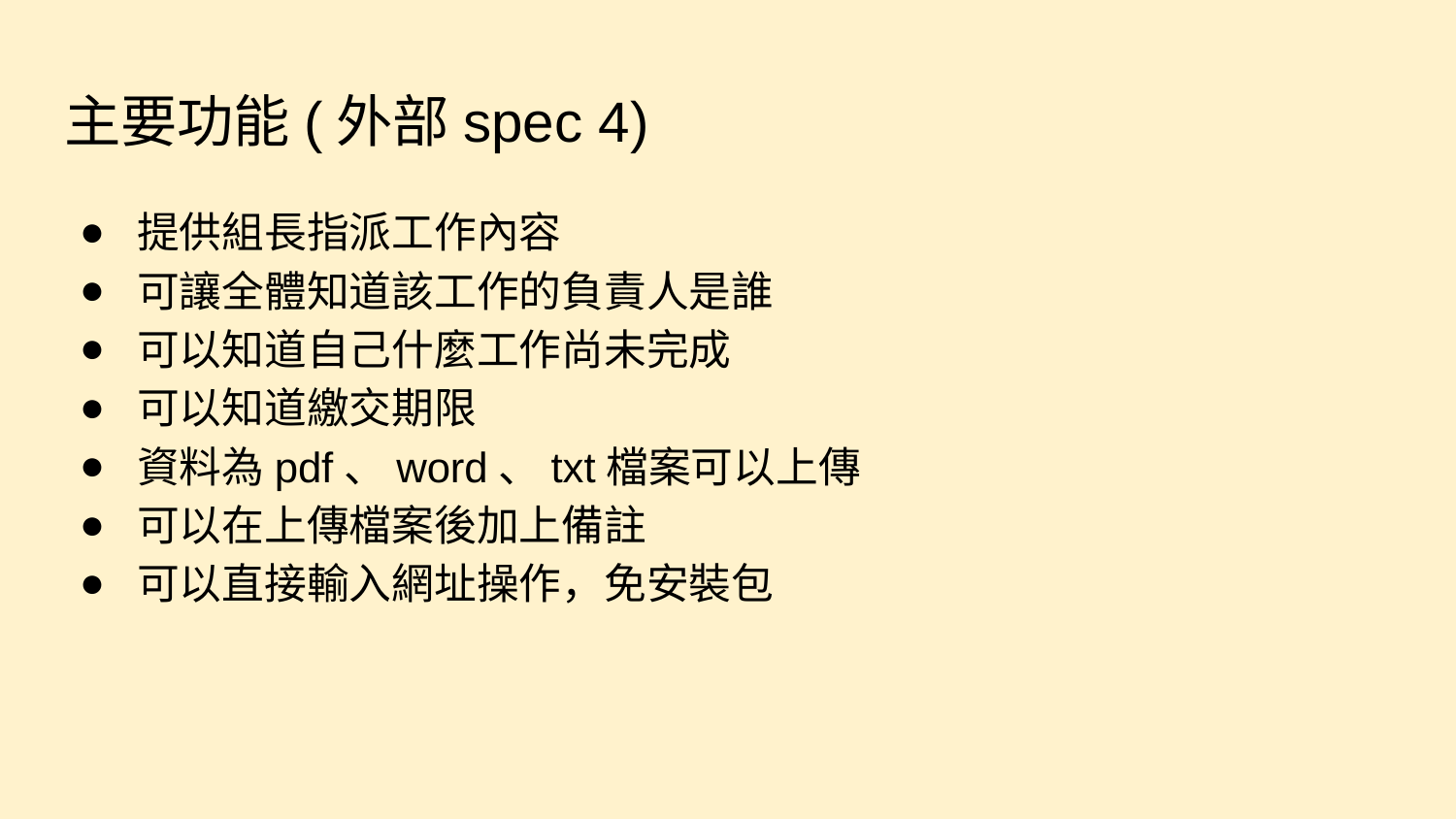

# 主要功能(外部spec 4)
提供組長指派工作內容
可讓全體知道該工作的負責人是誰
可以知道自己什麼工作尚未完成
可以知道繳交期限
資料為pdf、word、txt檔案可以上傳
可以在上傳檔案後加上備註
可以直接輸入網址操作，免安裝包